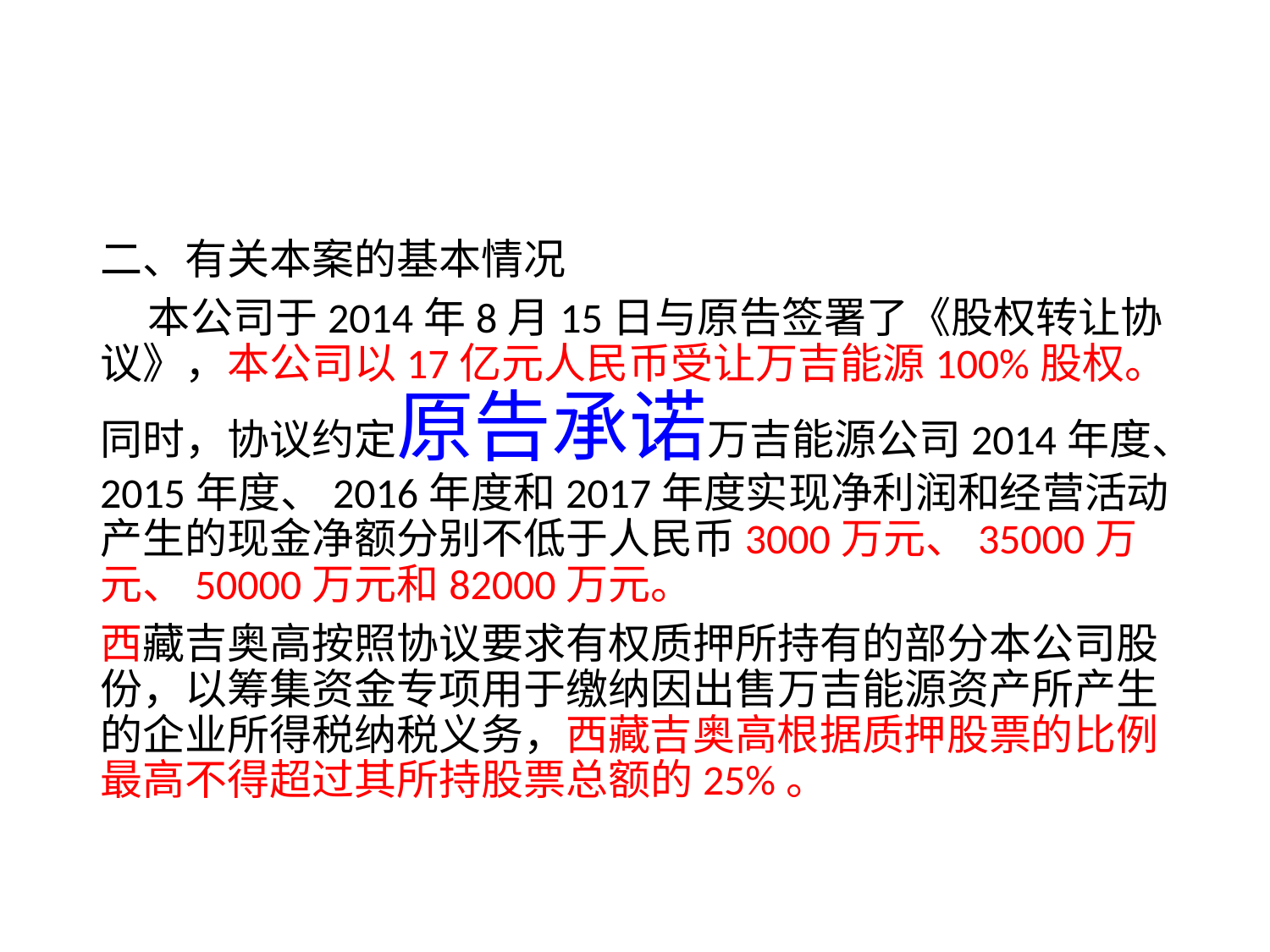

#
二、有关本案的基本情况
    本公司于2014年8月15日与原告签署了《股权转让协议》，本公司以17亿元人民币受让万吉能源100%股权。同时，协议约定原告承诺万吉能源公司2014年度、2015年度、2016年度和2017年度实现净利润和经营活动产生的现金净额分别不低于人民币3000万元、35000万元、50000万元和82000万元。
西藏吉奥高按照协议要求有权质押所持有的部分本公司股份，以筹集资金专项用于缴纳因出售万吉能源资产所产生的企业所得税纳税义务，西藏吉奥高根据质押股票的比例最高不得超过其所持股票总额的25%。